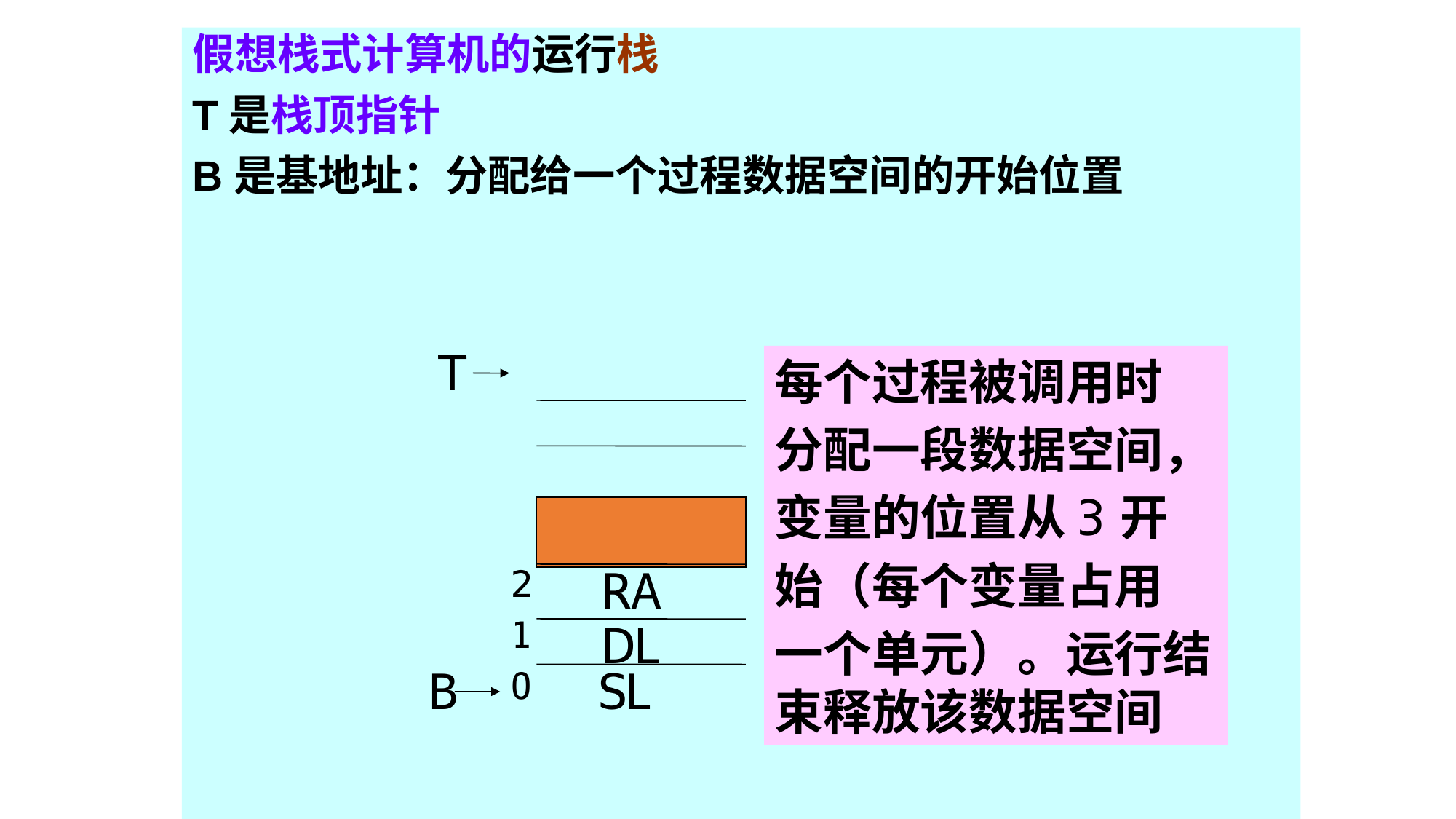

假想栈式计算机的运行栈
T是栈顶指针
B是基地址：分配给一个过程数据空间的开始位置
T
每个过程被调用时
分配一段数据空间，
变量的位置从3开
始（每个变量占用
一个单元）。运行结束释放该数据空间

2
1
0
RA

DL

B
 SL